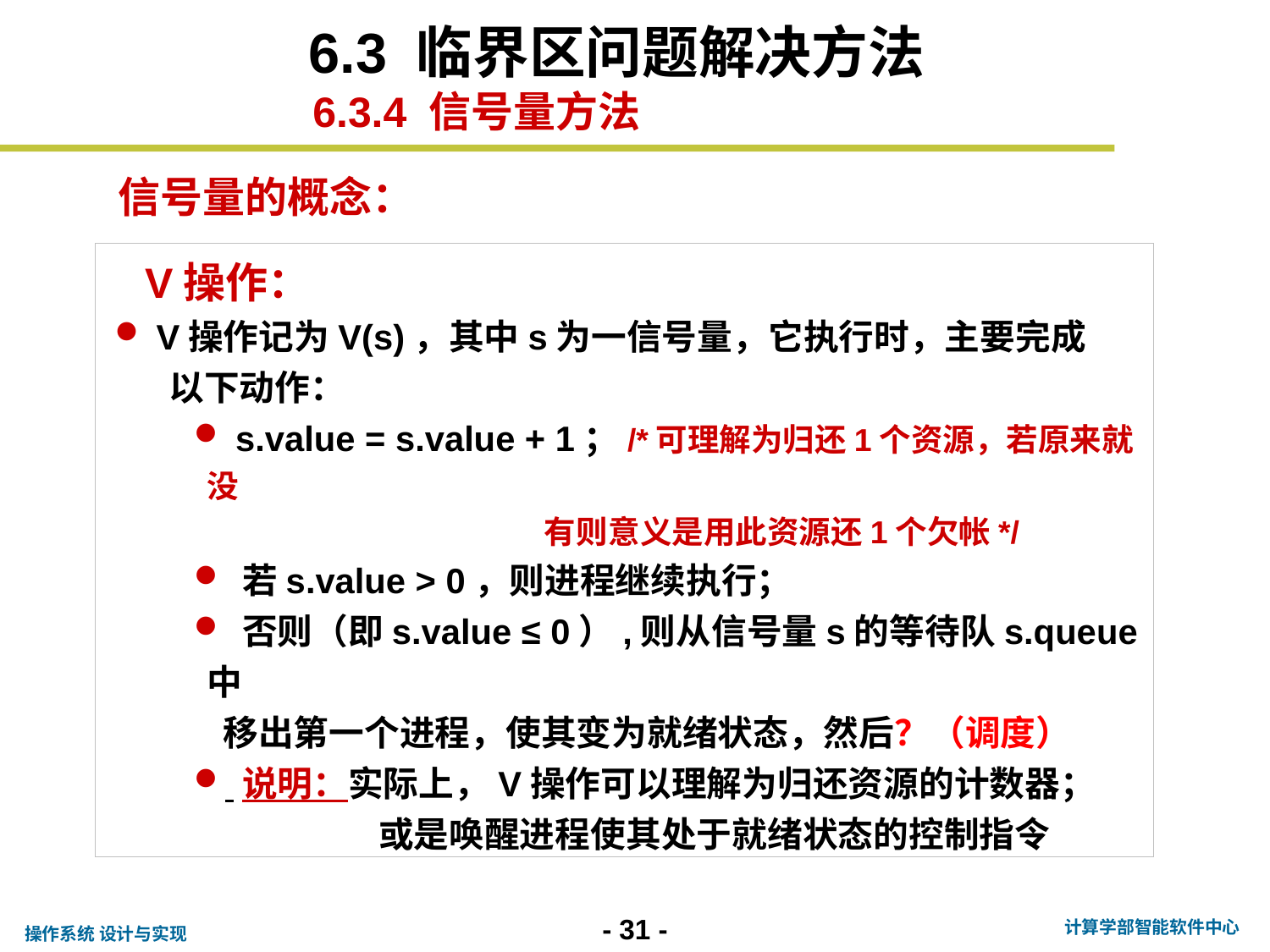

6.3 临界区问题解决方法
6.3.4 信号量方法
信号量的概念：
V操作：
 V操作记为V(s)，其中s为一信号量，它执行时，主要完成
   以下动作：
 s.value = s.value + 1；/*可理解为归还1个资源，若原来就没
                                               有则意义是用此资源还1个欠帐*/
 若s.value > 0，则进程继续执行；
 否则（即s.value ≤ 0）,则从信号量s的等待队s.queue中
  移出第一个进程，使其变为就绪状态，然后？（调度）
 说明：实际上，V操作可以理解为归还资源的计数器；
                            或是唤醒进程使其处于就绪状态的控制指令